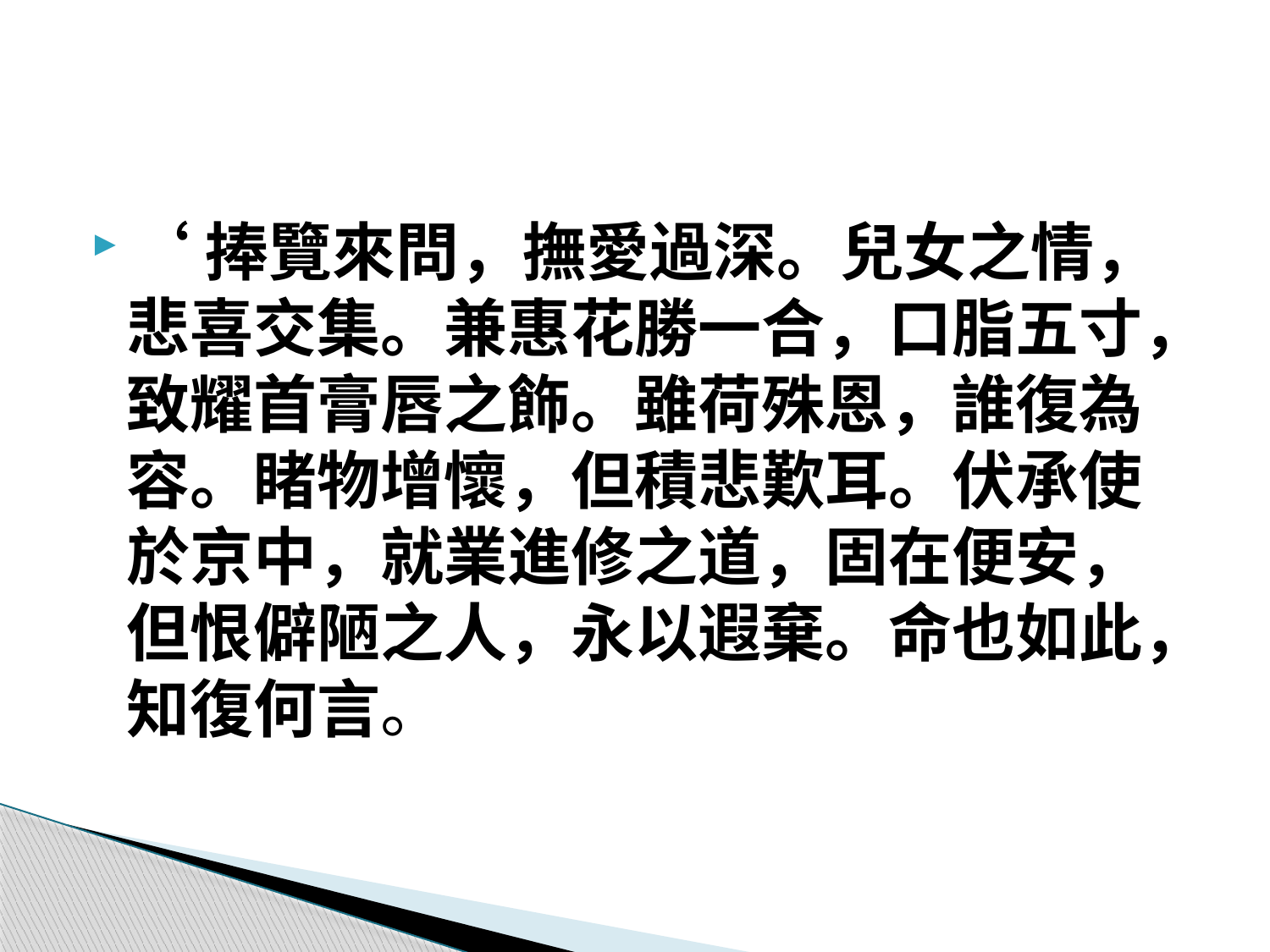

#
‘捧覽來問，撫愛過深。兒女之情，悲喜交集。兼惠花勝一合，口脂五寸，致耀首膏唇之飾。雖荷殊恩，誰復為容。睹物增懷，但積悲歎耳。伏承使於京中，就業進修之道，固在便安，但恨僻陋之人，永以遐棄。命也如此，知復何言。